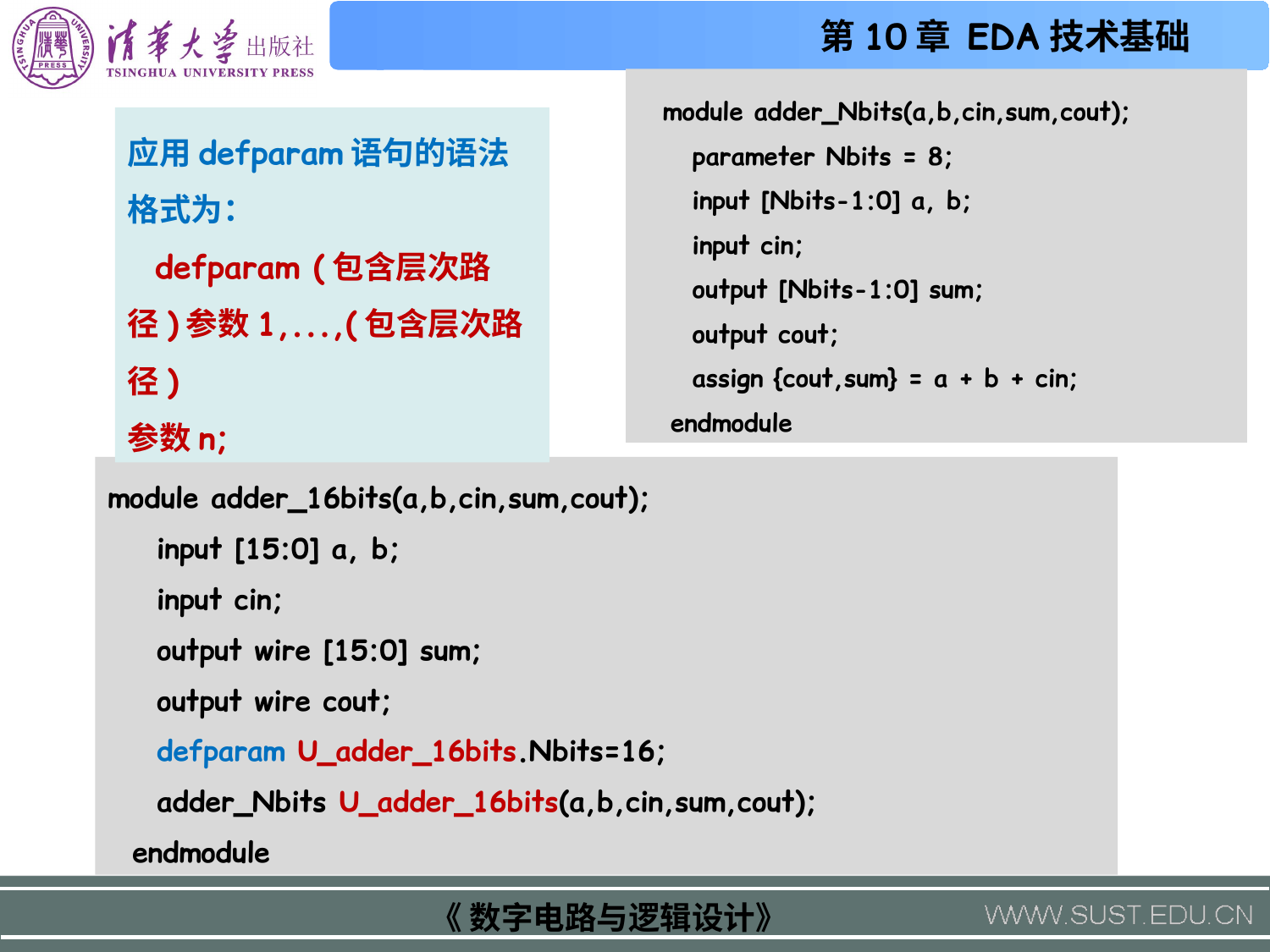

module adder_Nbits(a,b,cin,sum,cout);
     parameter Nbits = 8;
     input [Nbits-1:0] a, b;
     input cin;
     output [Nbits-1:0] sum;
     output cout;
     assign {cout,sum} = a + b + cin;
   endmodule
应用defparam语句的语法格式为：
  defparam (包含层次路径)参数1,...,(包含层次路径)
参数n;
module adder_16bits(a,b,cin,sum,cout);
    input [15:0] a, b;
    input cin;
    output wire [15:0] sum;
    output wire cout;
    defparam U_adder_16bits.Nbits=16;
    adder_Nbits U_adder_16bits(a,b,cin,sum,cout);
  endmodule